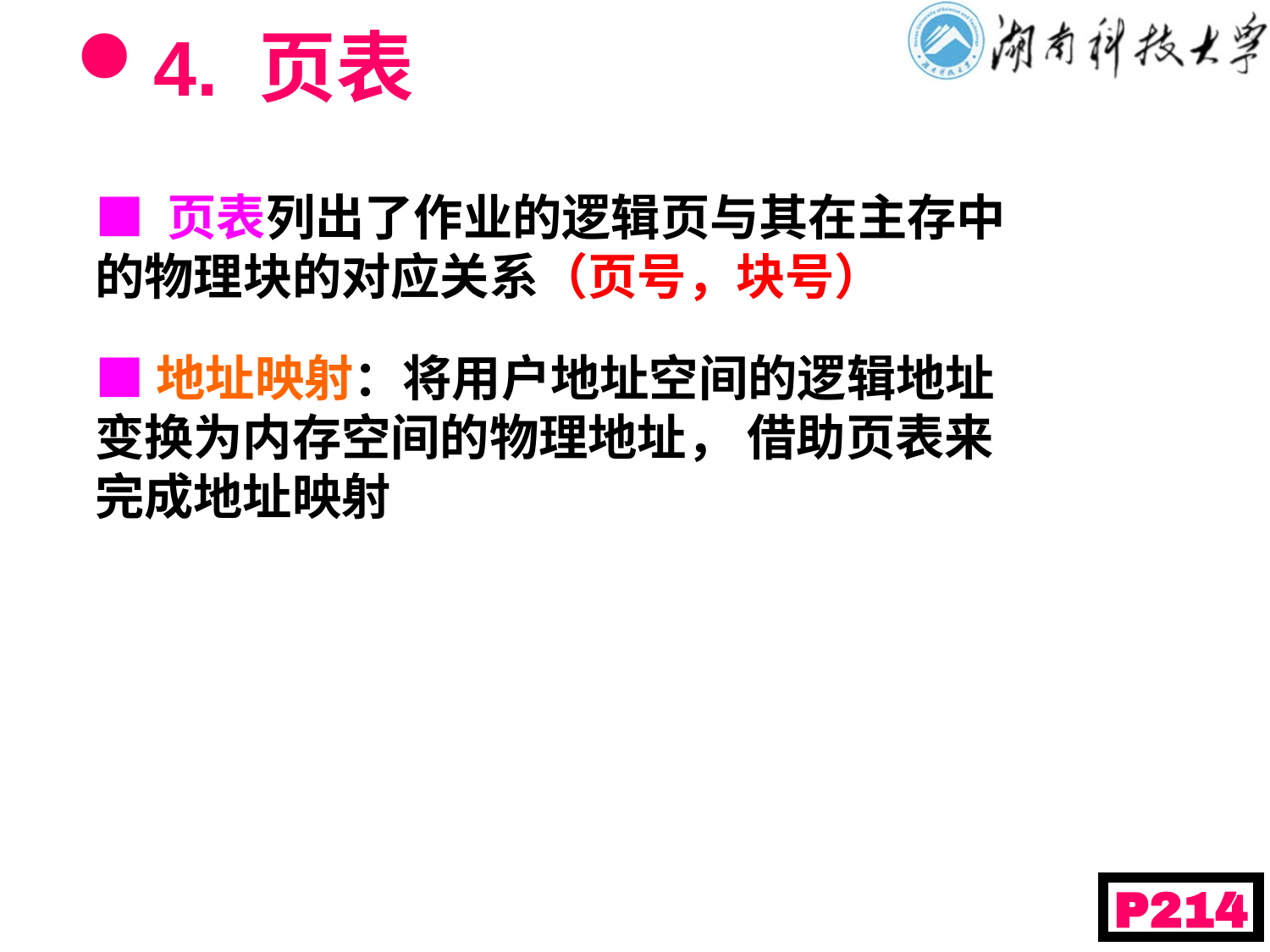

# 4. 页表
■ 页表列出了作业的逻辑页与其在主存中的物理块的对应关系（页号，块号）
■地址映射：将用户地址空间的逻辑地址变换为内存空间的物理地址， 借助页表来完成地址映射
P214